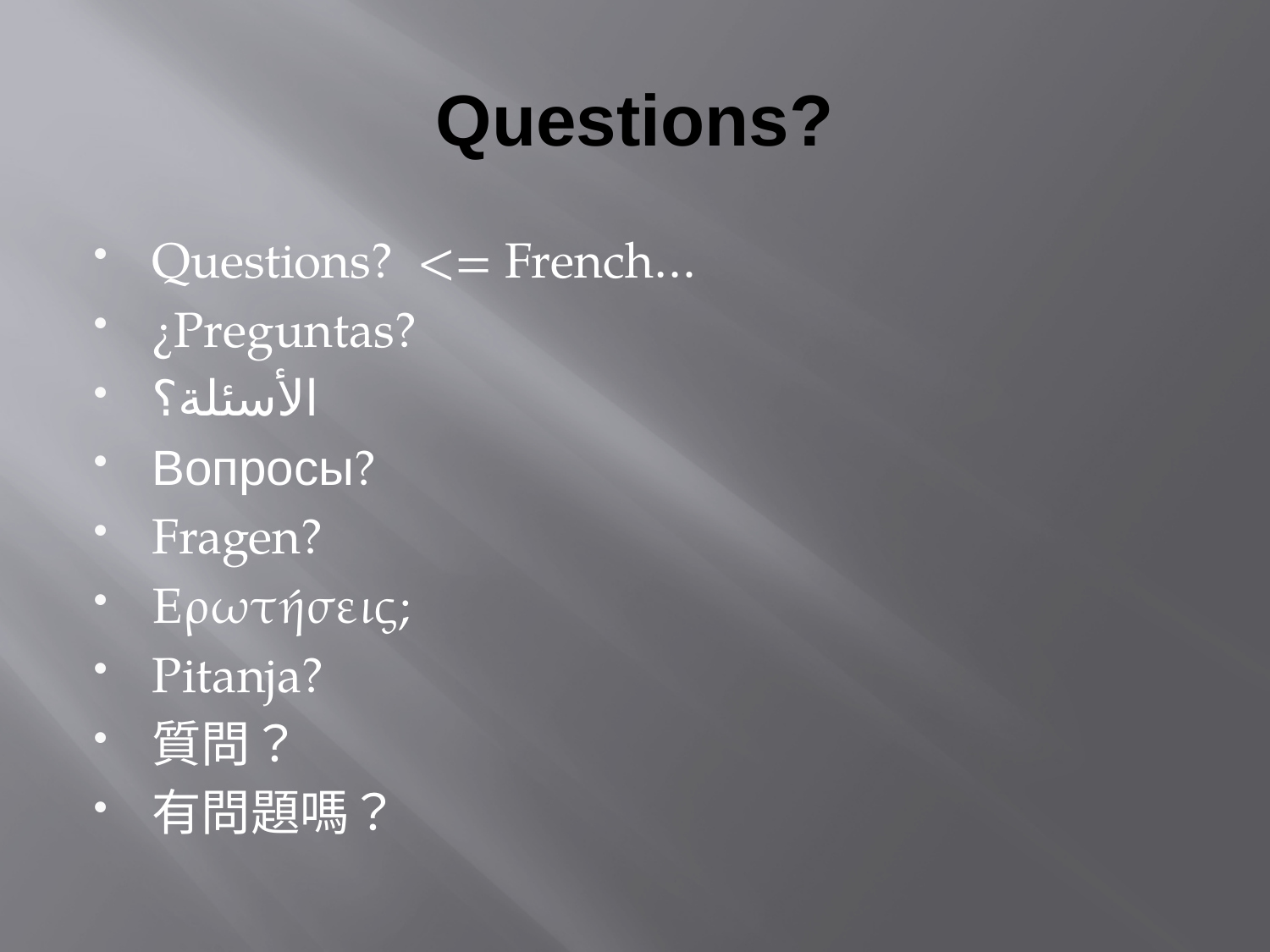

# Questions?
Questions?  <= French…
¿Preguntas?
الأسئلة؟
Вопросы?
Fragen?
Ερωτήσεις;
Pitanja?
質問？
有問題嗎？